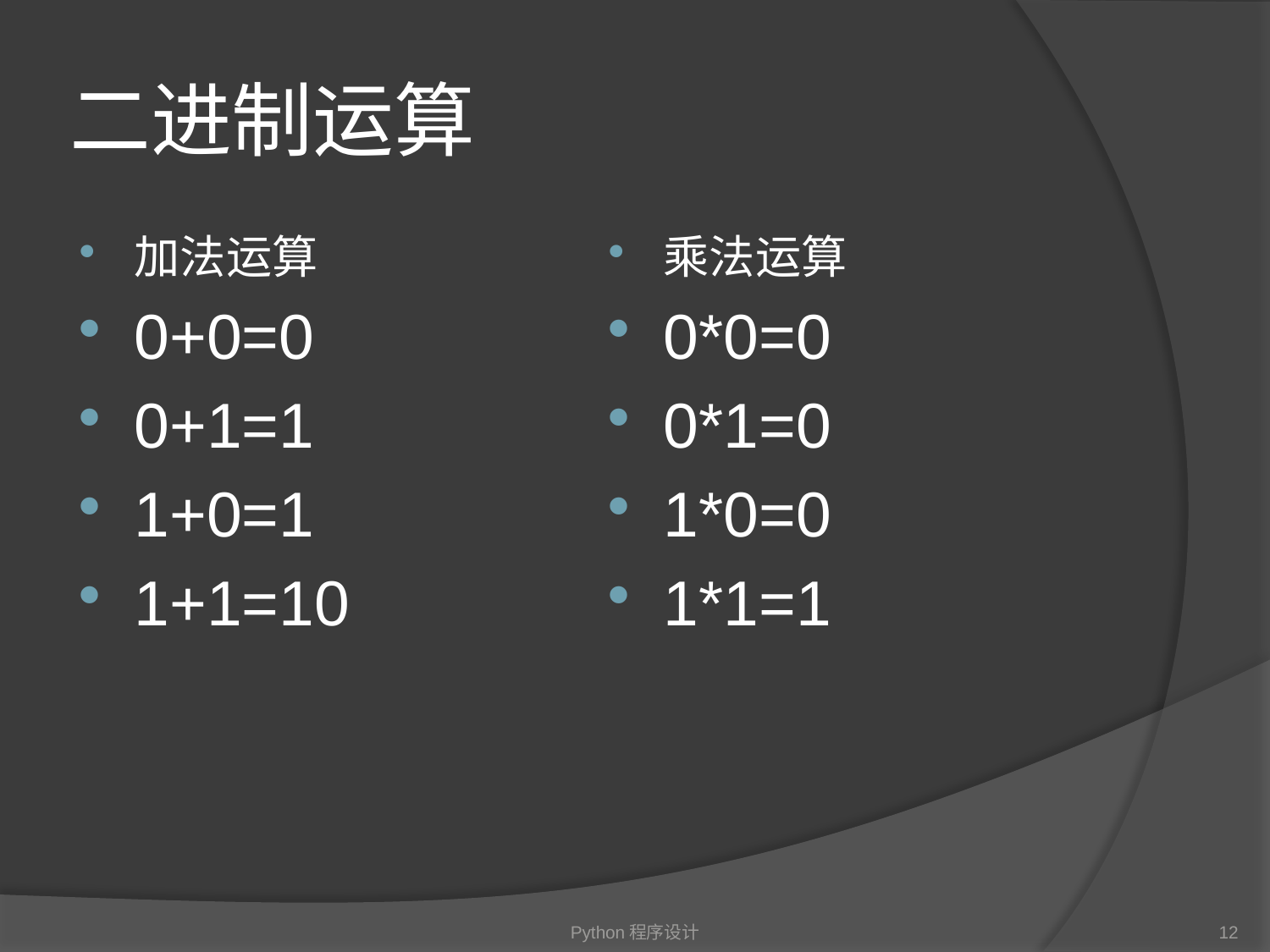

# 二进制运算
加法运算
0+0=0
0+1=1
1+0=1
1+1=10
乘法运算
0*0=0
0*1=0
1*0=0
1*1=1
Python程序设计
12